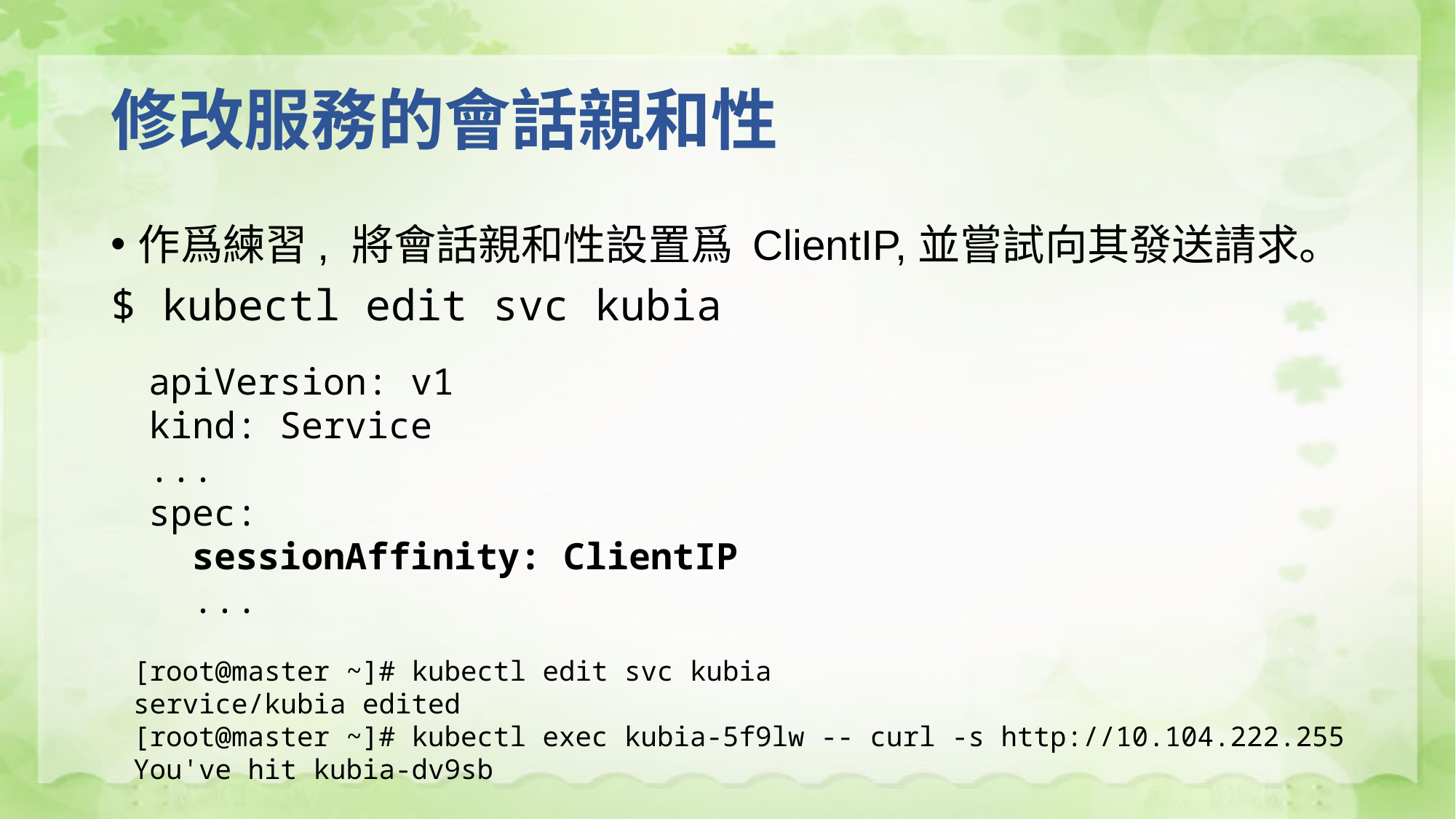

# 修改服務的會話親和性
作爲練習, 將會話親和性設置爲 ClientIP,並嘗試向其發送請求。
$ kubectl edit svc kubia
apiVersion: v1
kind: Service
...
spec:
  sessionAffinity: ClientIP
  ...
[root@master ~]# kubectl edit svc kubia
service/kubia edited
[root@master ~]# kubectl exec kubia-5f9lw -- curl -s http://10.104.222.255
You've hit kubia-dv9sb